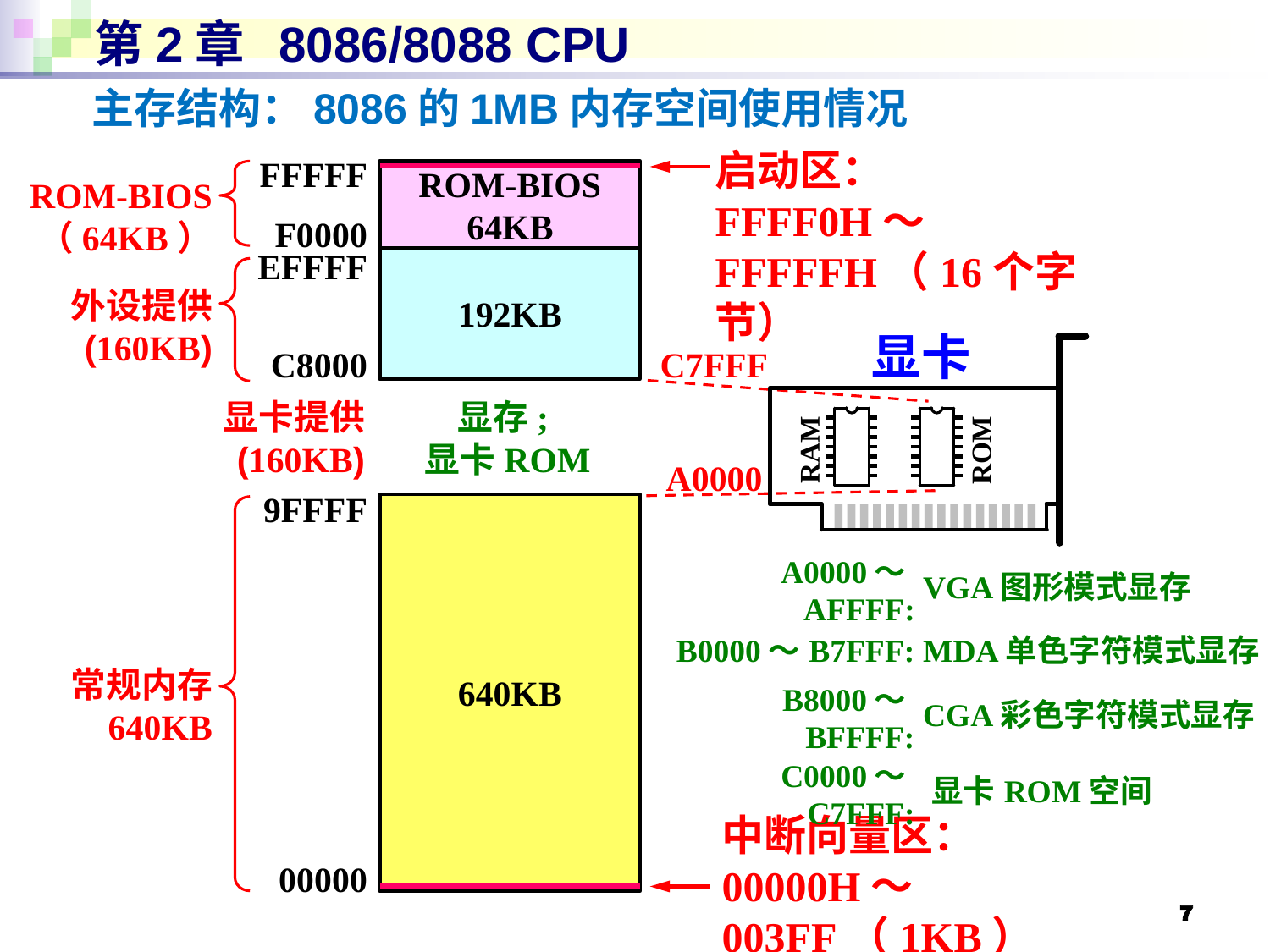

# 第2章  8086/8088 CPU
主存结构：8086的1MB内存空间使用情况
启动区：
FFFF0H～FFFFFH（16个字节）
FFFFF

ROM-BIOS
64KB
ROM-BIOS
（64KB）
F0000
EFFFF
192KB

外设提供
(160KB)
显卡
C8000
C7FFF

RAM
ROM

显存;
显卡ROM
显卡提供
(160KB)
A0000
9FFFF
640KB

| A0000～AFFFF: | VGA图形模式显存 |
| --- | --- |
| B0000～B7FFF: | MDA单色字符模式显存 |
| B8000～BFFFF: | CGA彩色字符模式显存 |
| C0000～C7FFF: | 显卡ROM空间 |
常规内存
640KB
中断向量区：
00000H～003FF（1KB）
00000
7